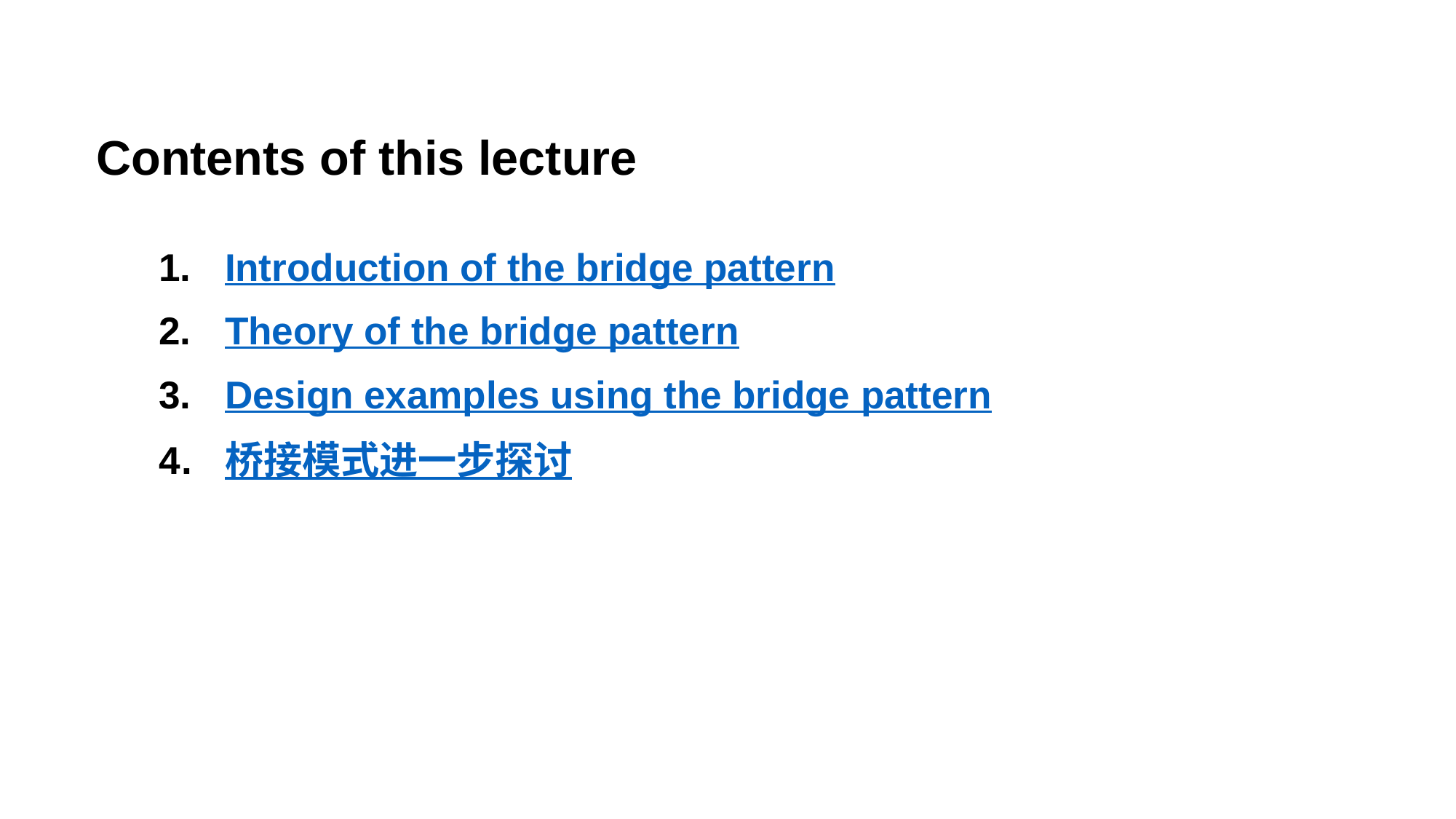

# Contents of this lecture
Introduction of the bridge pattern
Theory of the bridge pattern
Design examples using the bridge pattern
桥接模式进一步探讨